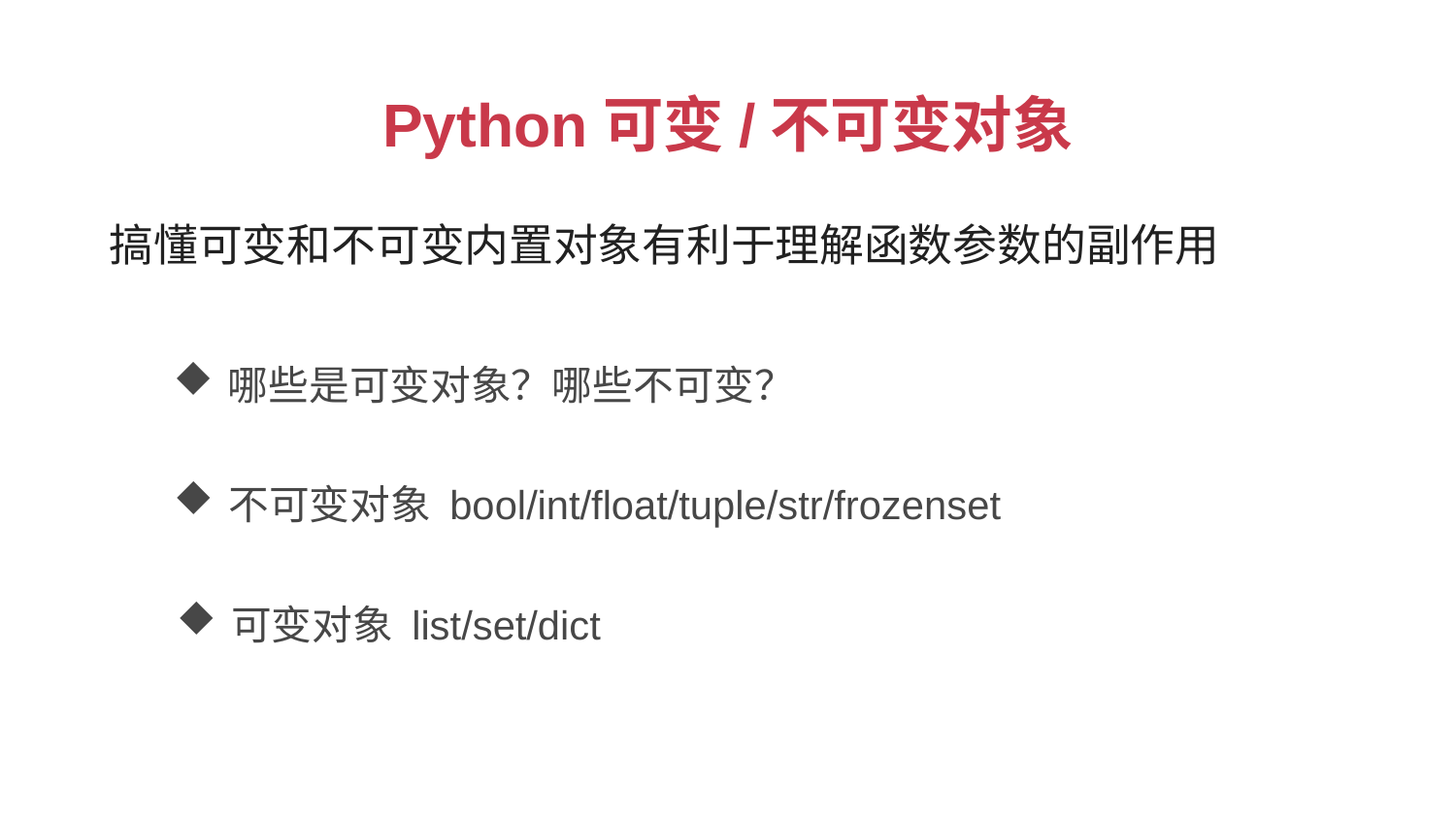

Python可变/不可变对象
 搞懂可变和不可变内置对象有利于理解函数参数的副作用
哪些是可变对象？哪些不可变？
不可变对象 bool/int/float/tuple/str/frozenset
可变对象 list/set/dict